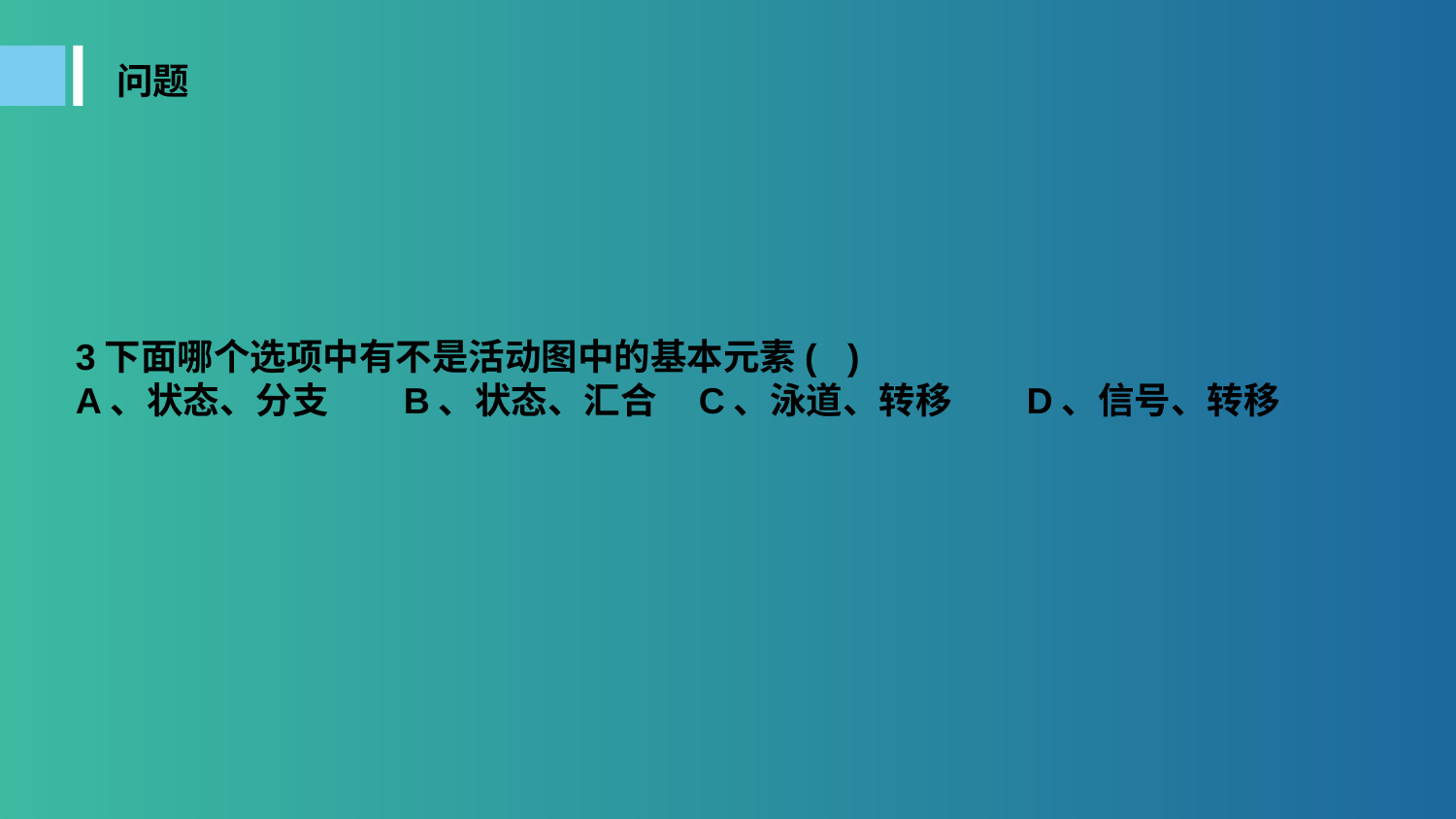

问题
3下面哪个选项中有不是活动图中的基本元素(   )
A、状态、分支        B、状态、汇合    C、泳道、转移        D、信号、转移